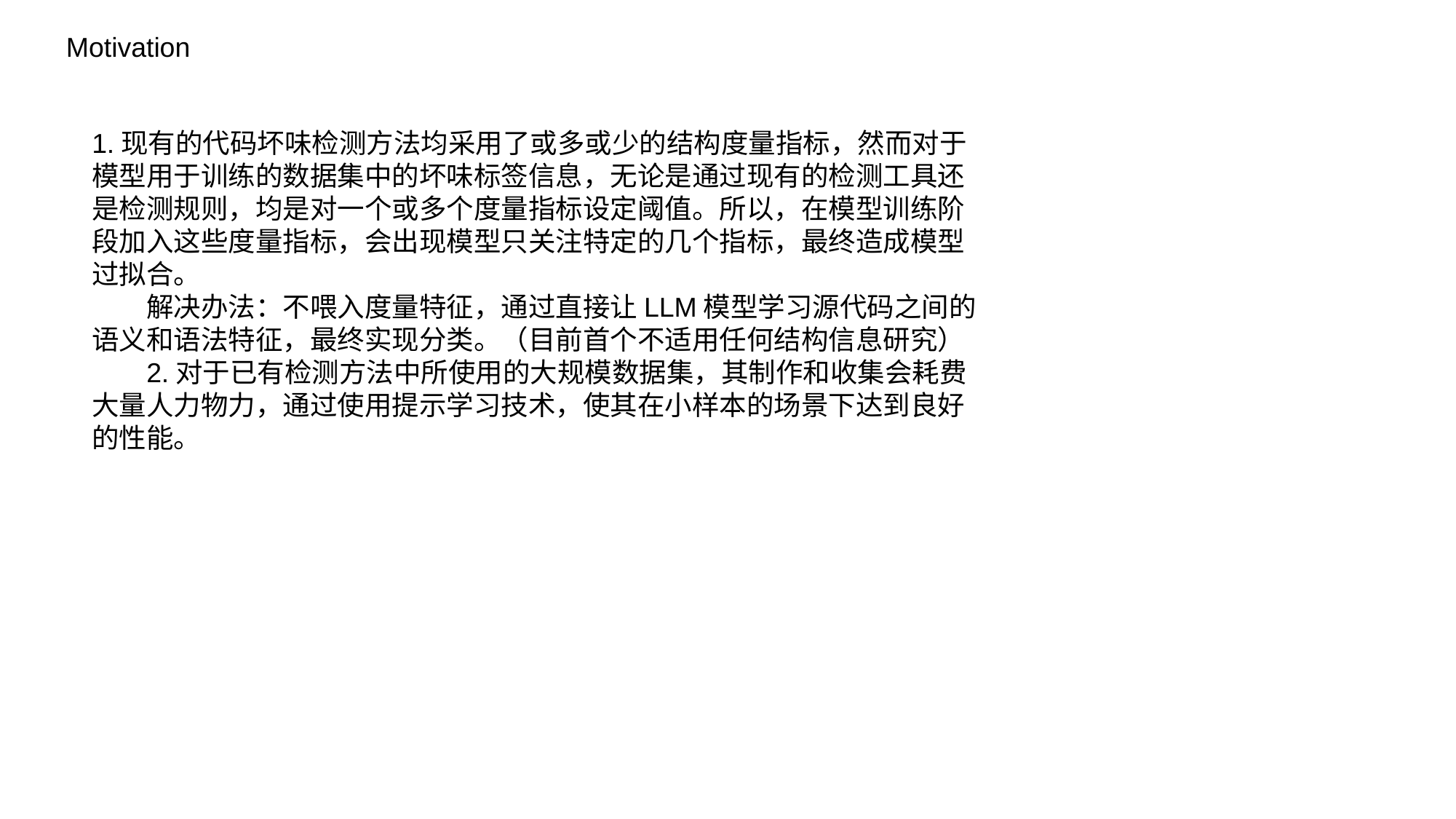

Motivation
1.现有的代码坏味检测方法均采用了或多或少的结构度量指标，然而对于模型用于训练的数据集中的坏味标签信息，无论是通过现有的检测工具还是检测规则，均是对一个或多个度量指标设定阈值。所以，在模型训练阶段加入这些度量指标，会出现模型只关注特定的几个指标，最终造成模型过拟合。
解决办法：不喂入度量特征，通过直接让LLM模型学习源代码之间的语义和语法特征，最终实现分类。（目前首个不适用任何结构信息研究）
2.对于已有检测方法中所使用的大规模数据集，其制作和收集会耗费大量人力物力，通过使用提示学习技术，使其在小样本的场景下达到良好的性能。